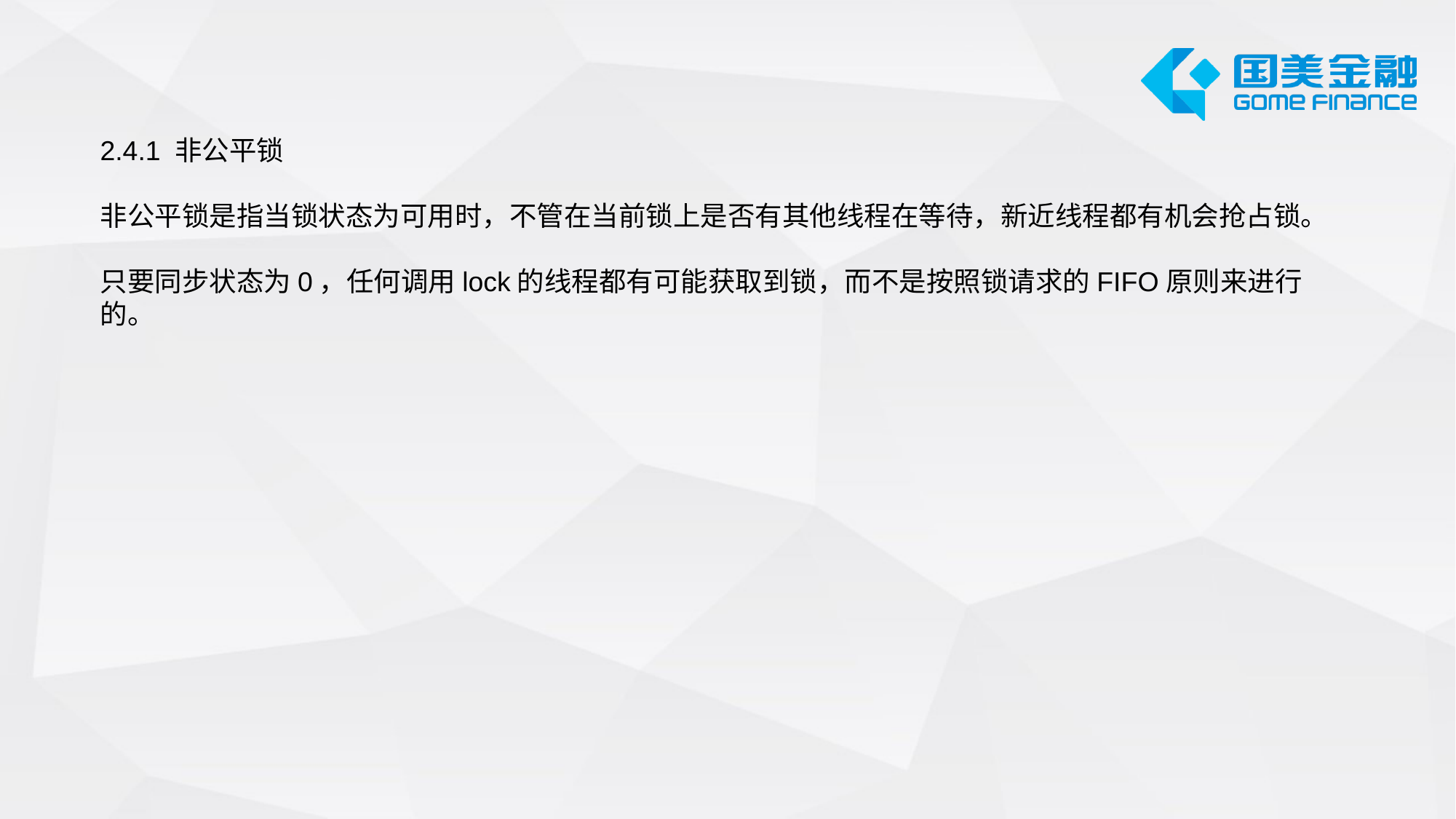

2.4.1 非公平锁

非公平锁是指当锁状态为可用时，不管在当前锁上是否有其他线程在等待，新近线程都有机会抢占锁。

只要同步状态为0，任何调用lock的线程都有可能获取到锁，而不是按照锁请求的FIFO原则来进行的。